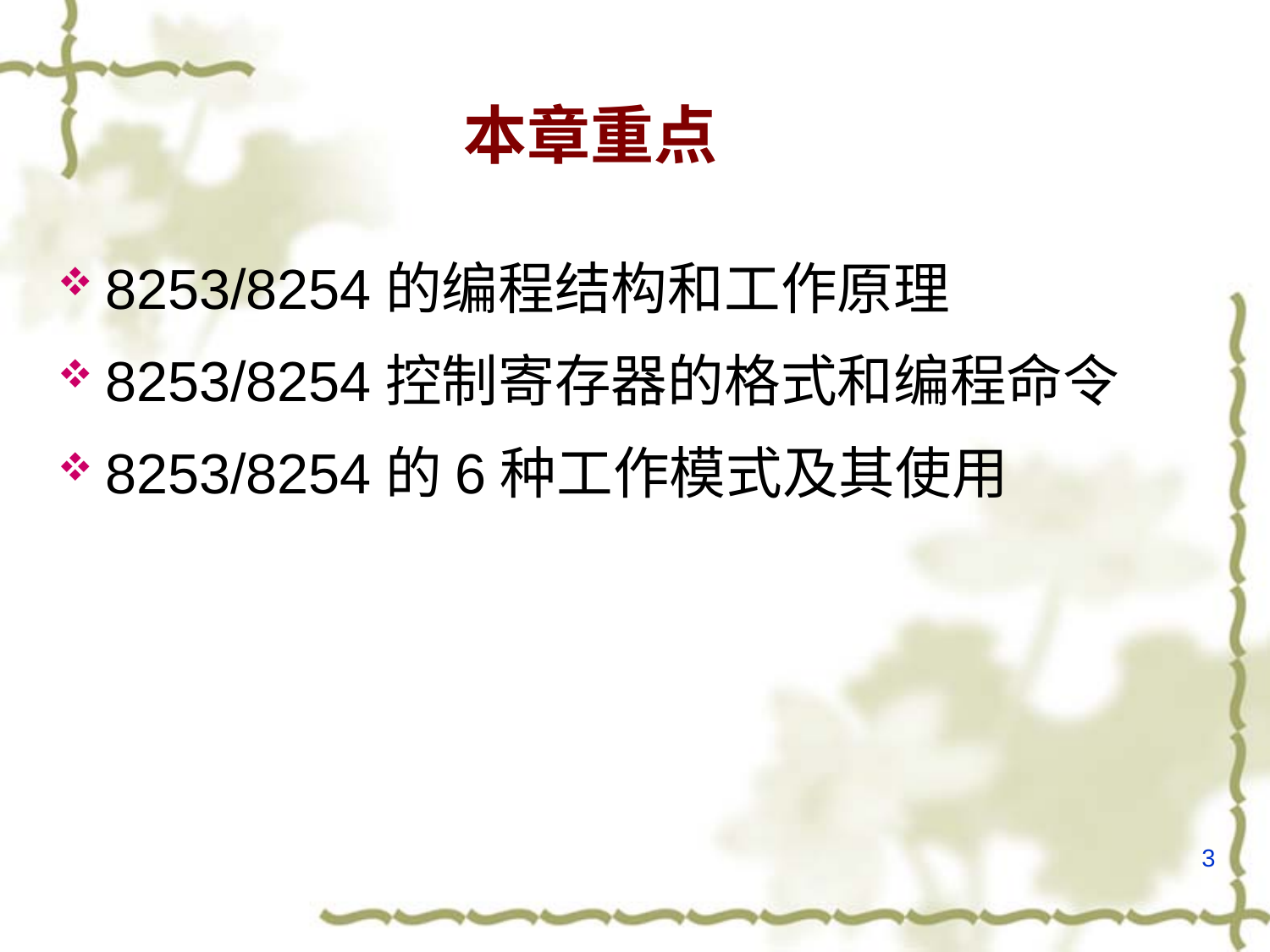

# 本章重点
8253/8254的编程结构和工作原理
8253/8254控制寄存器的格式和编程命令
8253/8254的6种工作模式及其使用
3